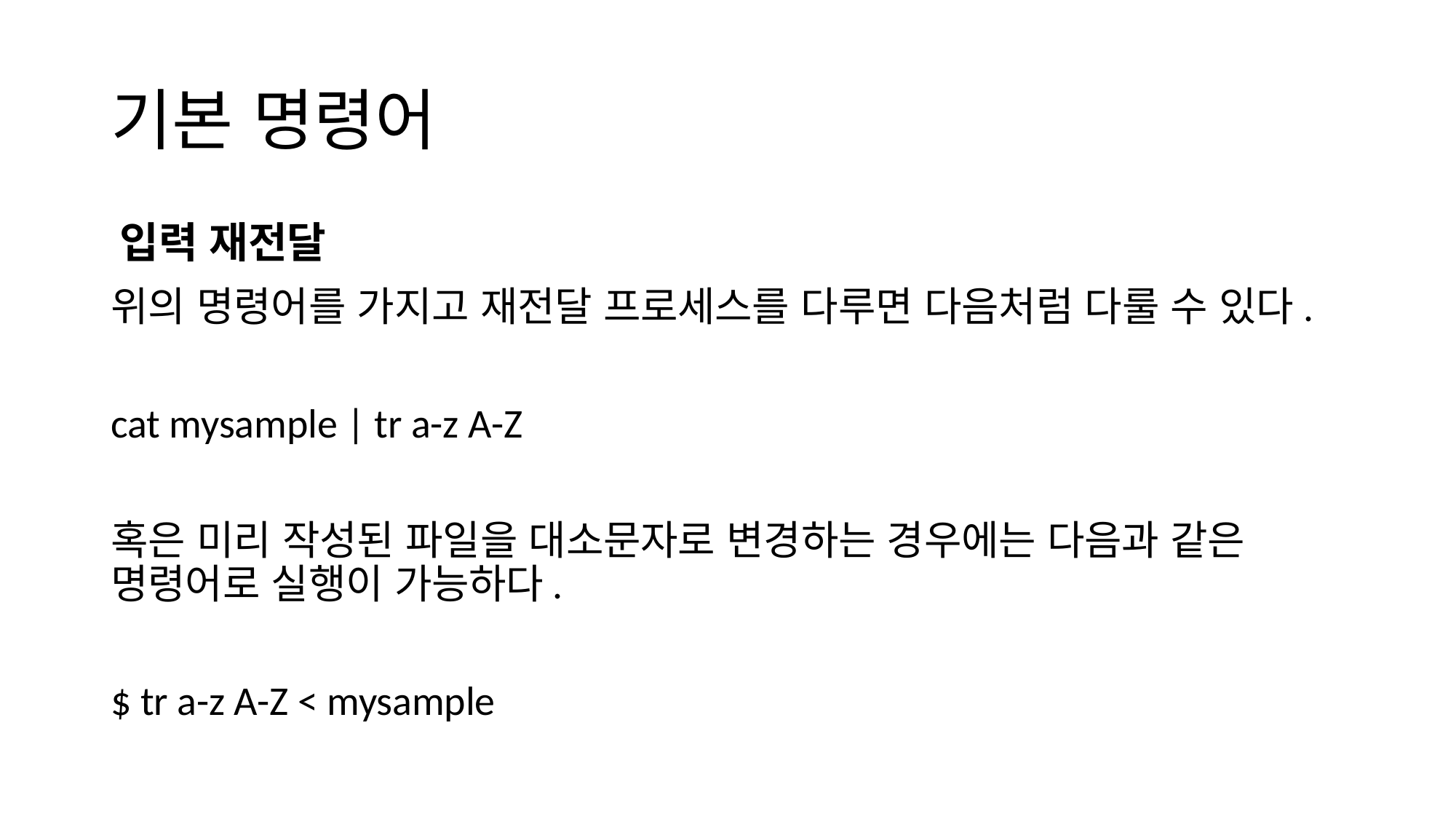

# 기본 명령어
입력 재전달
위의 명령어를 가지고 재전달 프로세스를 다루면 다음처럼 다룰 수 있다.

cat mysample | tr a-z A-Z

혹은 미리 작성된 파일을 대소문자로 변경하는 경우에는 다음과 같은 명령어로 실행이 가능하다.

$ tr a-z A-Z < mysample